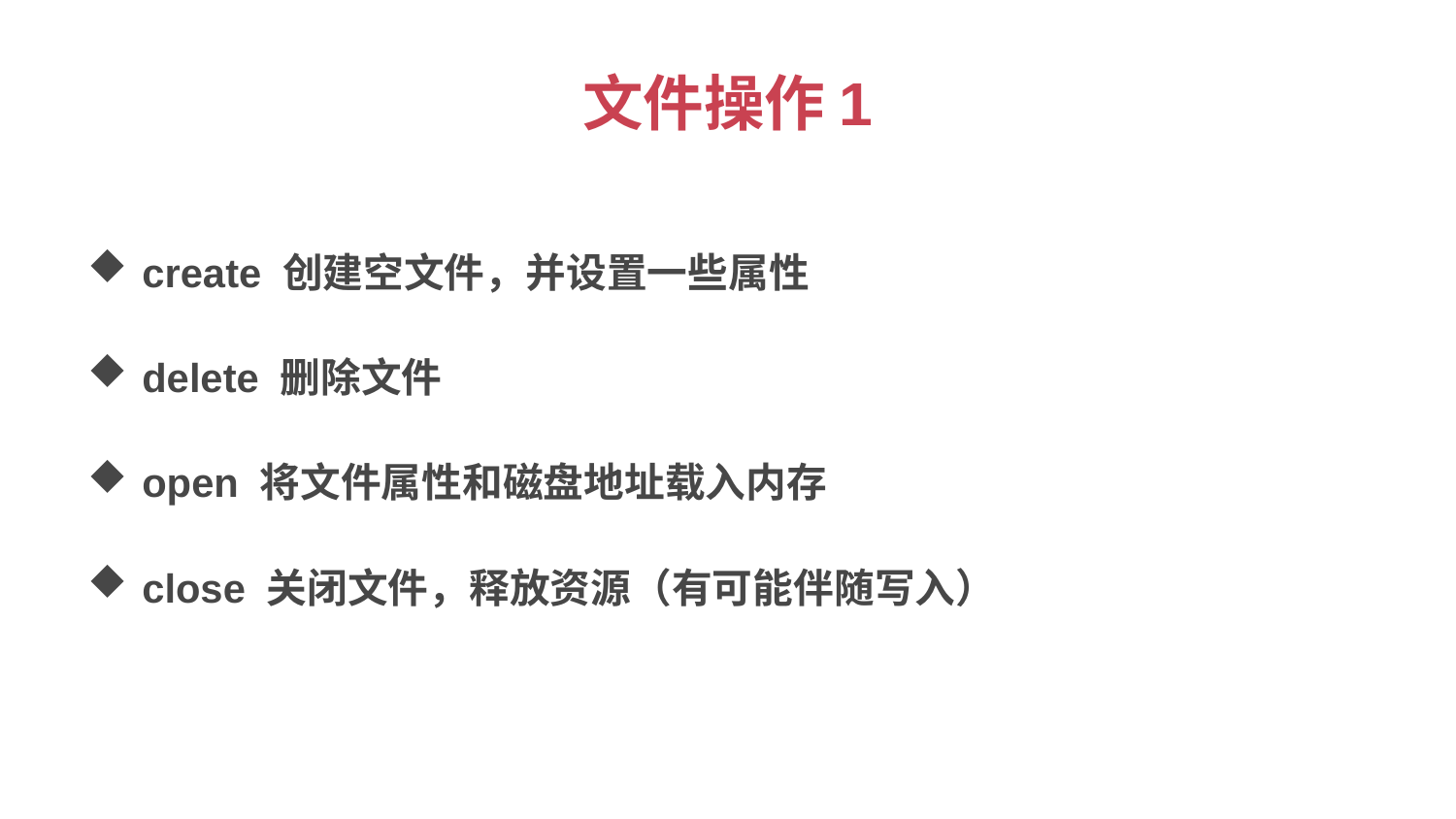

# 文件操作1
create 创建空文件，并设置一些属性
delete 删除文件
open 将文件属性和磁盘地址载入内存
close 关闭文件，释放资源（有可能伴随写入）